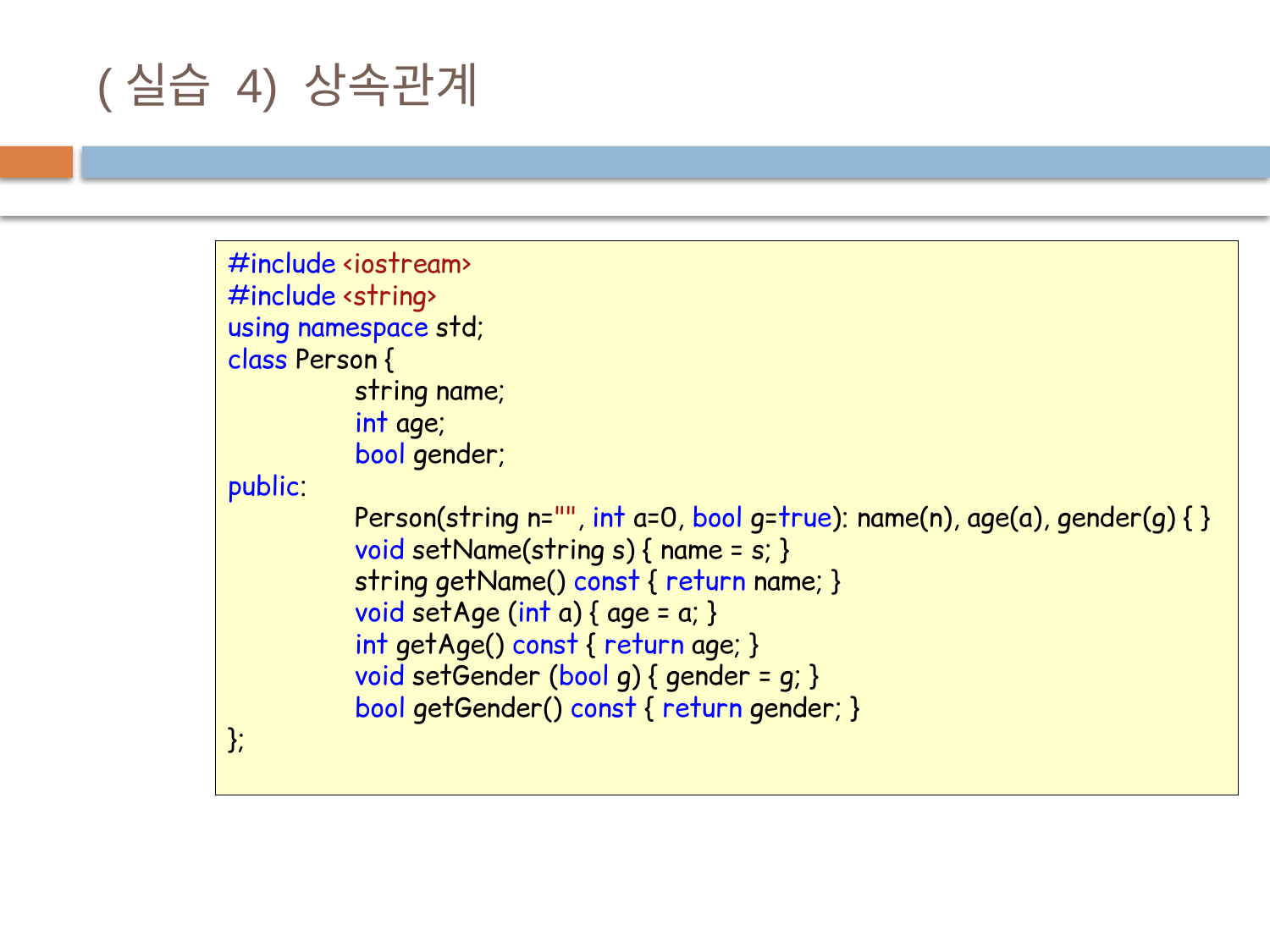

# (실습 4) 상속관계
#include <iostream>
#include <string>
using namespace std;
class Person {
	string name;
	int age;
	bool gender;
public:
	Person(string n="", int a=0, bool g=true): name(n), age(a), gender(g) { }
	void setName(string s) { name = s; }
	string getName() const { return name; }
	void setAge (int a) { age = a; }
	int getAge() const { return age; }
	void setGender (bool g) { gender = g; }
	bool getGender() const { return gender; }
};